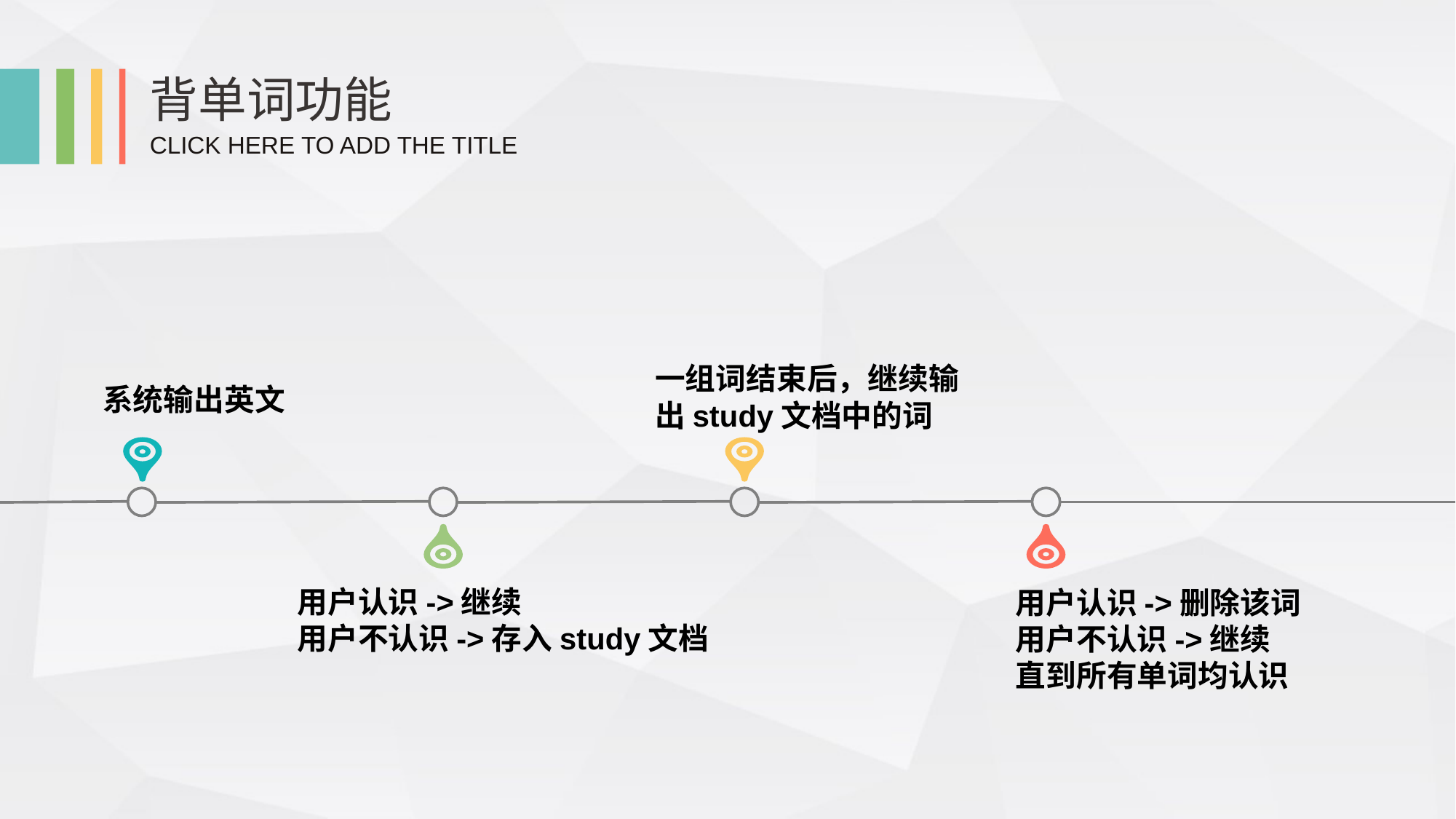

背单词功能
CLICK HERE TO ADD THE TITLE

一组词结束后，继续输出study文档中的词
系统输出英文

用户认识->继续
用户不认识->存入study文档
用户认识->删除该词
用户不认识->继续
直到所有单词均认识